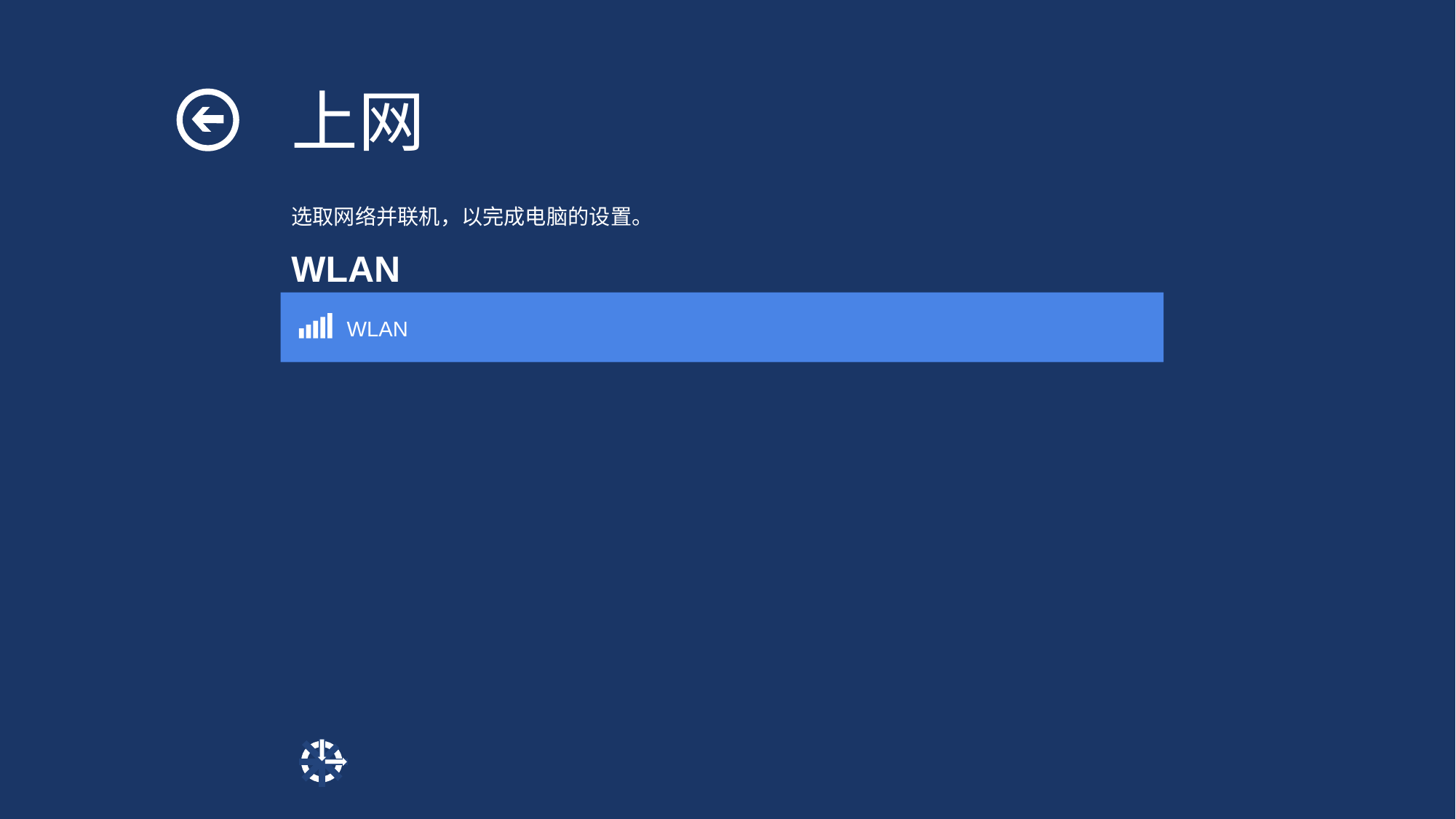

上网

为帮助你的电脑更好的运行，
选取网络并联机，以完成电脑的设置。
WLAN
让我们完成一些基本步骤
个性化
上网
设置
登录

WLAN